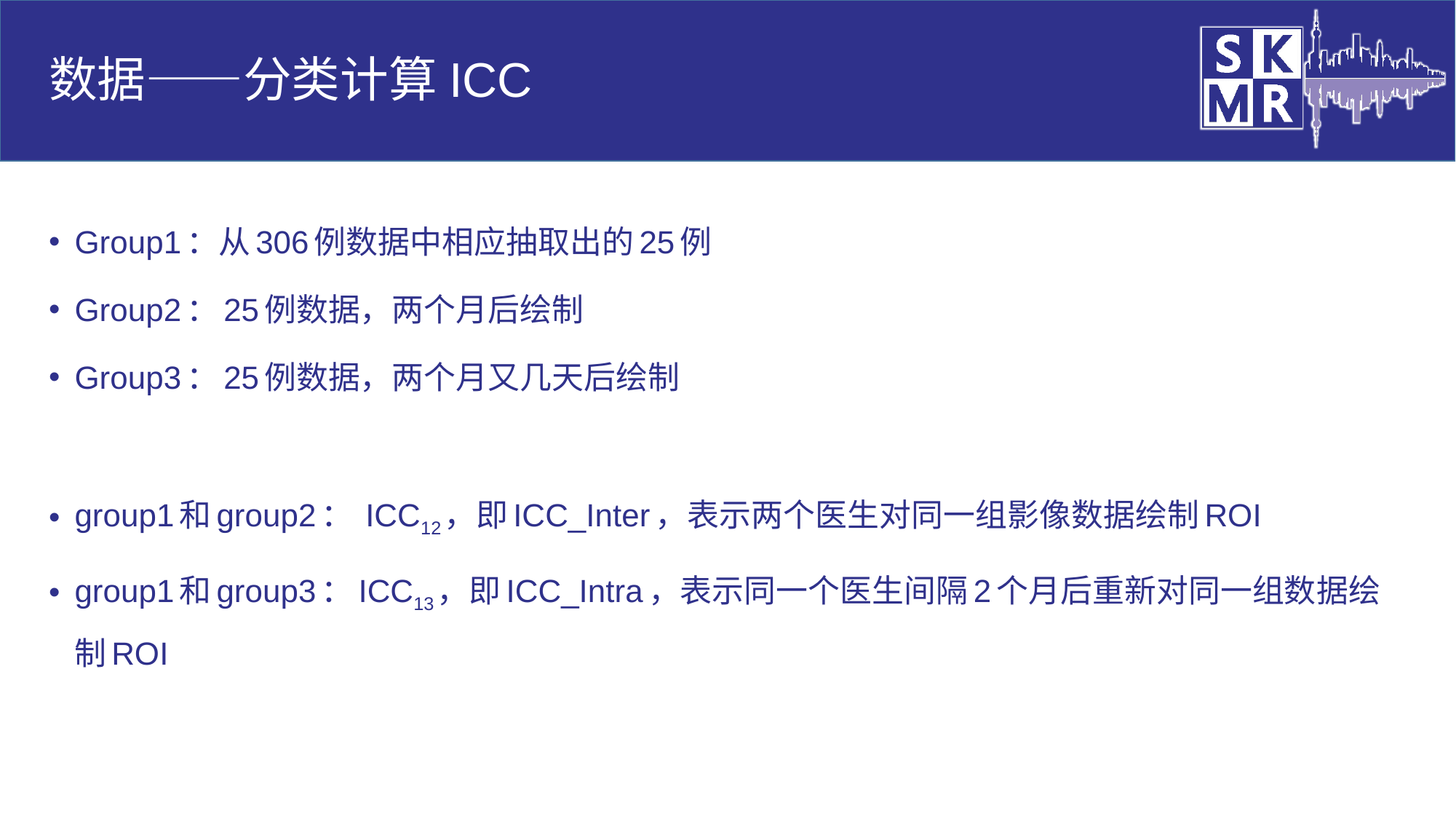

# 数据——分类计算ICC
Group1：从306例数据中相应抽取出的25例
Group2：25例数据，两个月后绘制
Group3：25例数据，两个月又几天后绘制

group1和group2： ICC12，即ICC_Inter，表示两个医生对同一组影像数据绘制ROI
group1和group3：ICC13，即ICC_Intra，表示同一个医生间隔2个月后重新对同一组数据绘制ROI